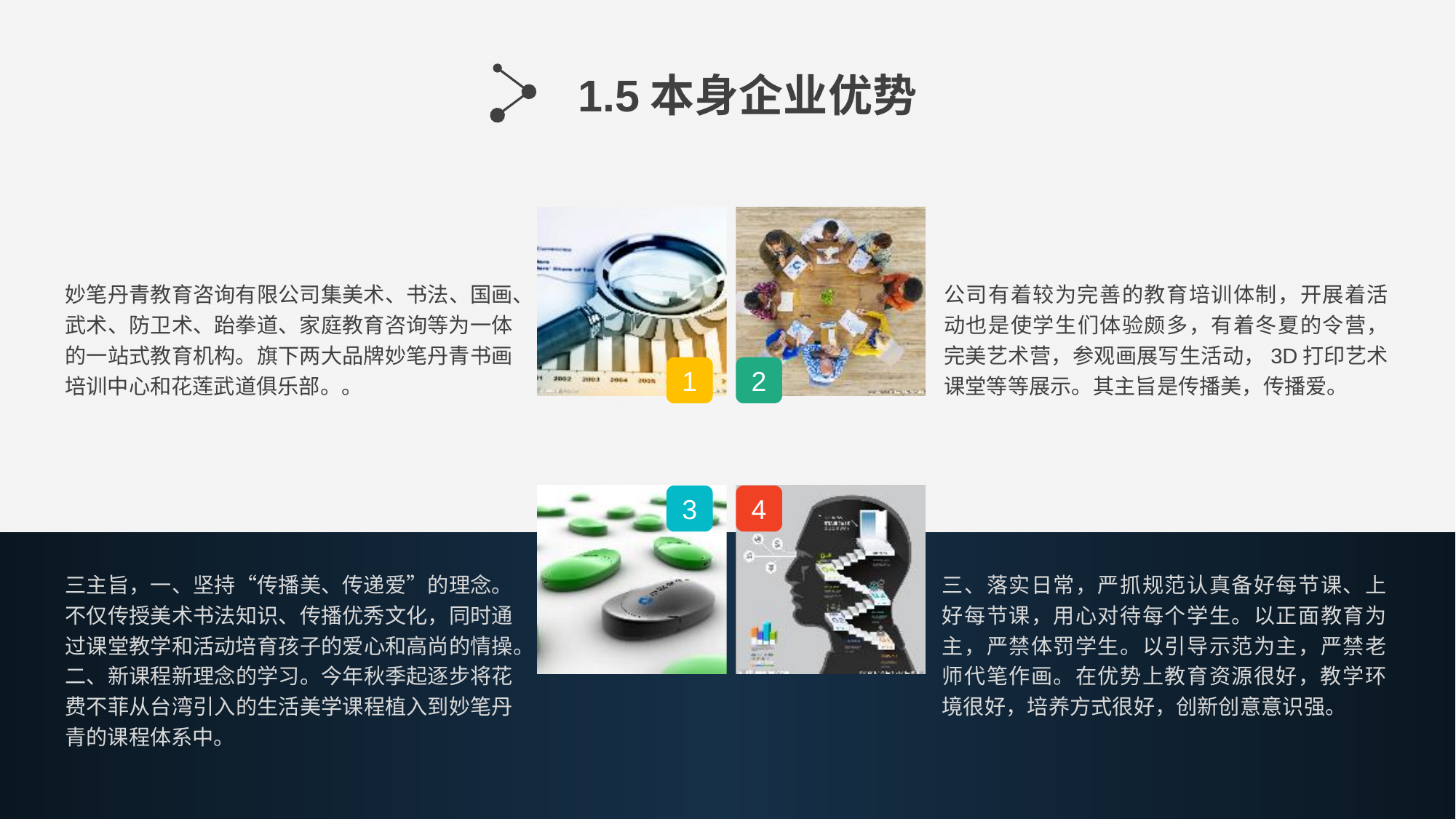

1.5本身企业优势

妙笔丹青教育咨询有限公司集美术、书法、国画、武术、防卫术、跆拳道、家庭教育咨询等为一体的一站式教育机构。旗下两大品牌妙笔丹青书画培训中心和花莲武道俱乐部。。
公司有着较为完善的教育培训体制，开展着活动也是使学生们体验颇多，有着冬夏的令营，完美艺术营，参观画展写生活动，3D打印艺术课堂等等展示。其主旨是传播美，传播爱。
1
2
3
4

三主旨，一、坚持“传播美、传递爱”的理念。不仅传授美术书法知识、传播优秀文化，同时通过课堂教学和活动培育孩子的爱心和高尚的情操。二、新课程新理念的学习。今年秋季起逐步将花费不菲从台湾引入的生活美学课程植入到妙笔丹青的课程体系中。
三、落实日常，严抓规范认真备好每节课、上好每节课，用心对待每个学生。以正面教育为主，严禁体罚学生。以引导示范为主，严禁老师代笔作画。在优势上教育资源很好，教学环境很好，培养方式很好，创新创意意识强。